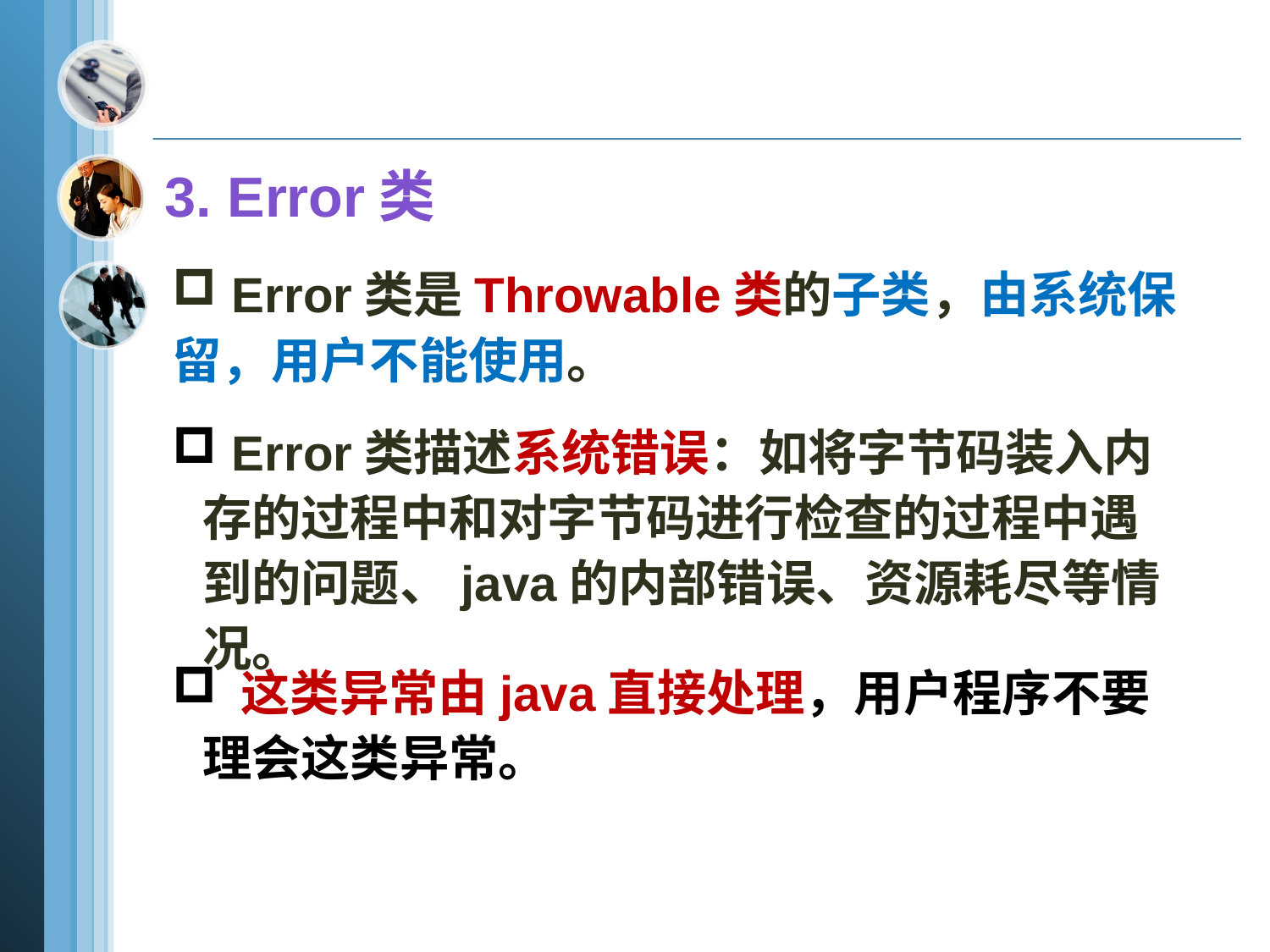

3. Error类

 Error类是Throwable类的子类，由系统保留，用户不能使用。
 Error类描述系统错误：如将字节码装入内存的过程中和对字节码进行检查的过程中遇到的问题、java的内部错误、资源耗尽等情况。

 这类异常由java直接处理，用户程序不要理会这类异常。